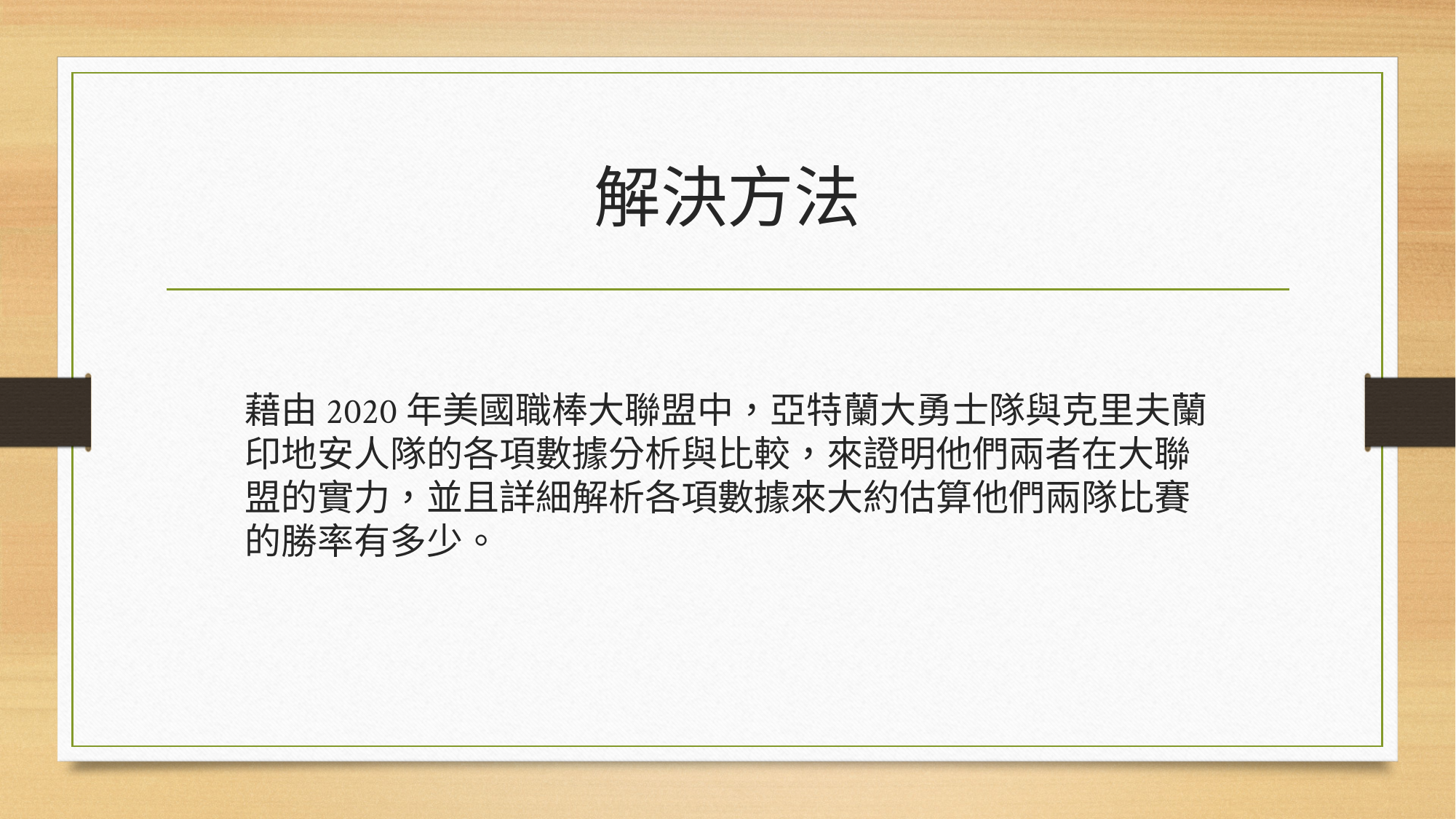

# 解決方法
藉由2020年美國職棒大聯盟中，亞特蘭大勇士隊與克里夫蘭印地安人隊的各項數據分析與比較，來證明他們兩者在大聯盟的實力，並且詳細解析各項數據來大約估算他們兩隊比賽的勝率有多少。